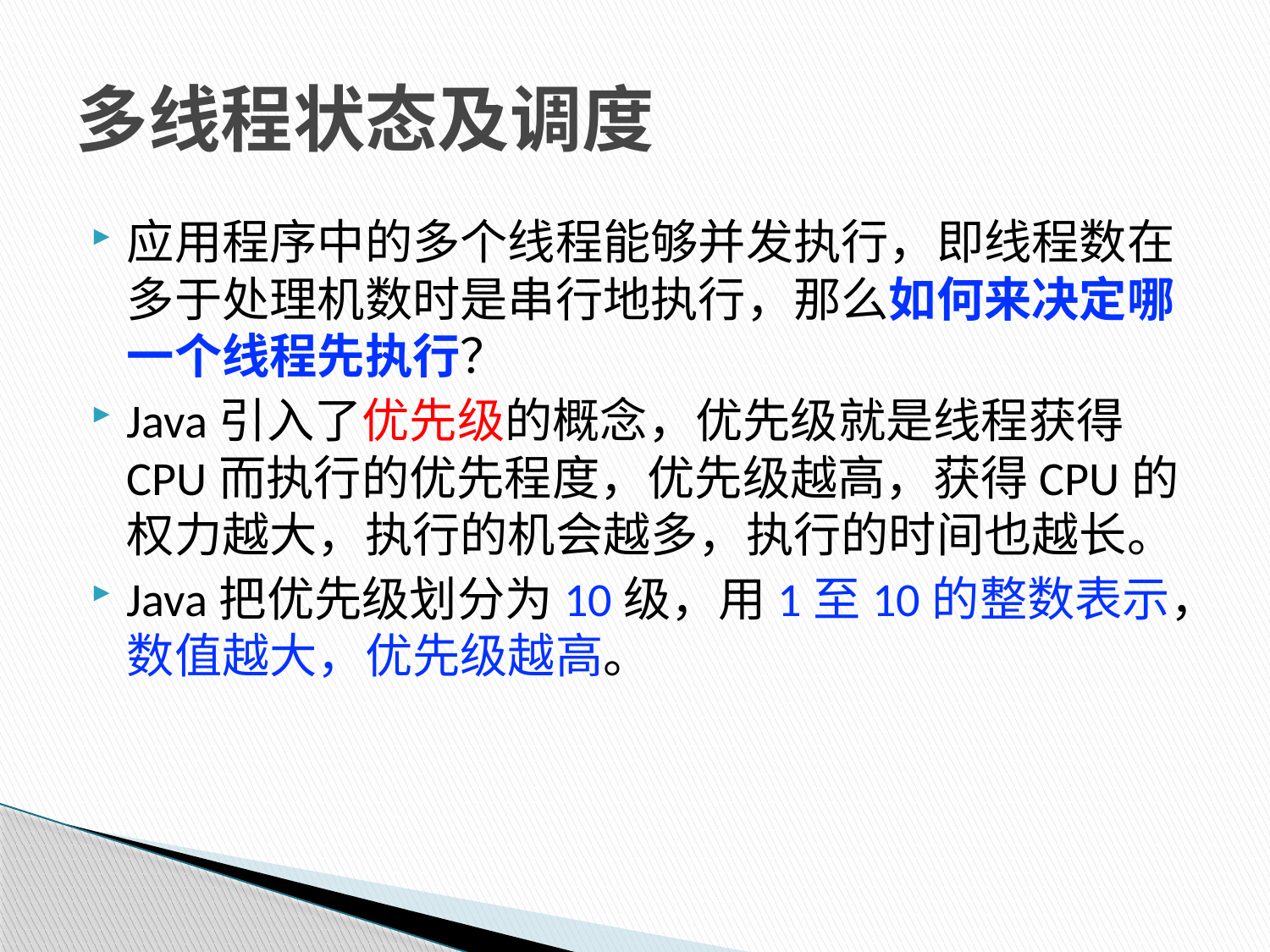

# 多线程状态及调度
应用程序中的多个线程能够并发执行，即线程数在多于处理机数时是串行地执行，那么如何来决定哪一个线程先执行？
Java引入了优先级的概念，优先级就是线程获得CPU而执行的优先程度，优先级越高，获得CPU的权力越大，执行的机会越多，执行的时间也越长。
Java把优先级划分为10级，用1至10的整数表示，数值越大，优先级越高。